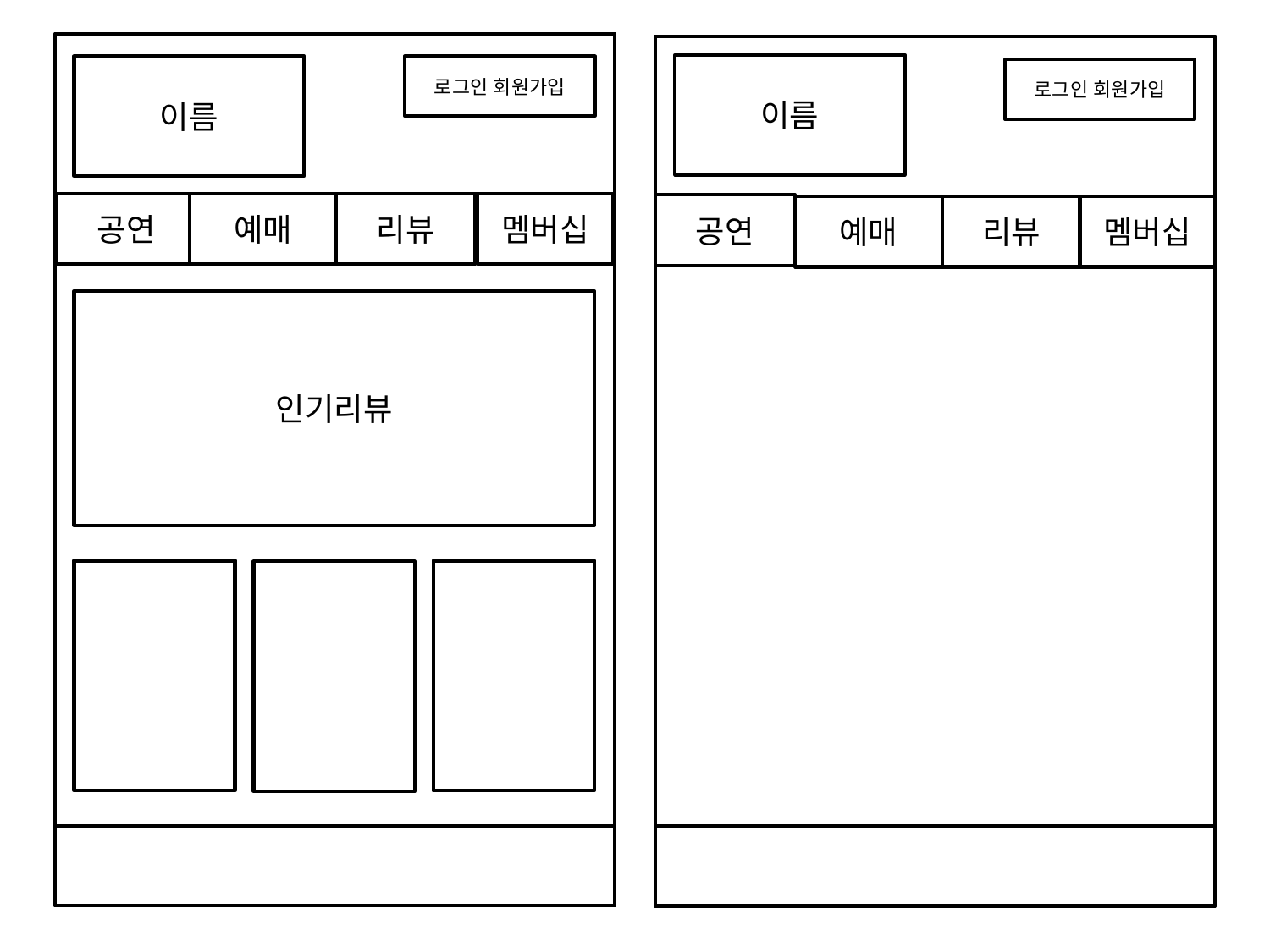

이름
로그인 회원가입
이름
로그인 회원가입
공연
예매
리뷰
멤버십
공연
예매
리뷰
멤버십
인기리뷰